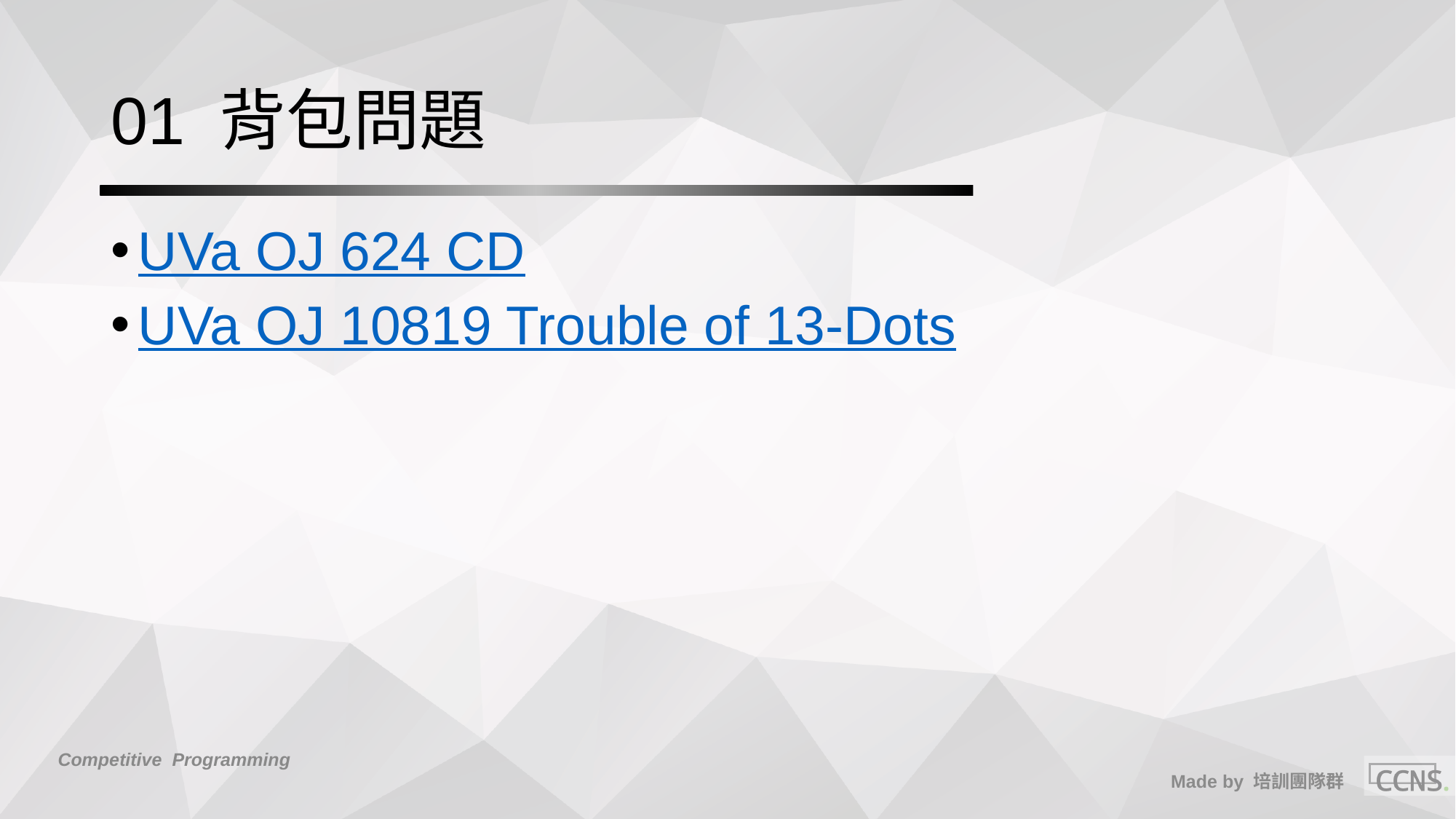

# 01 背包問題
UVa OJ 624 CD
UVa OJ 10819 Trouble of 13-Dots